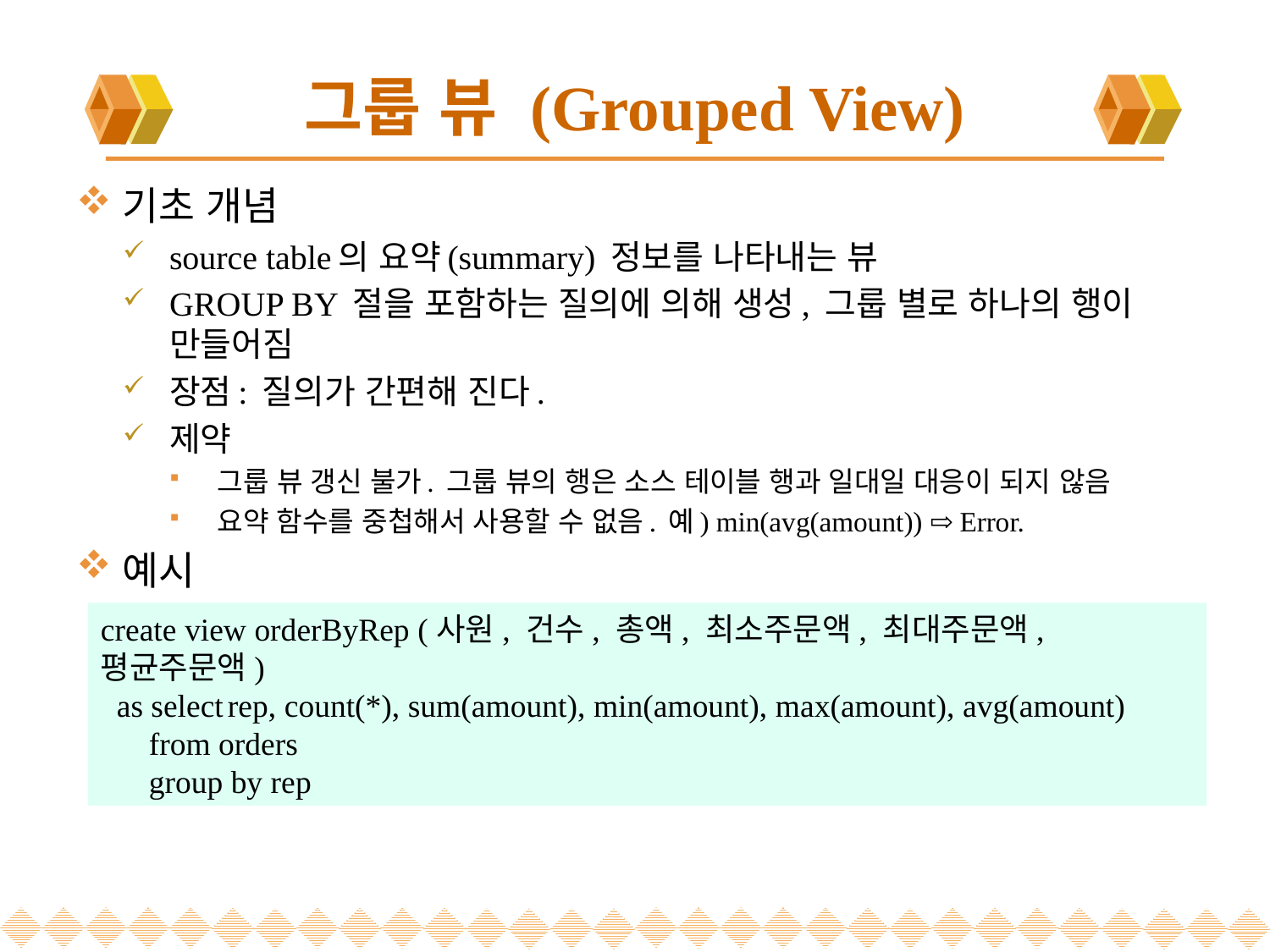

# 그룹 뷰 (Grouped View)
기초 개념
source table의 요약(summary) 정보를 나타내는 뷰
GROUP BY 절을 포함하는 질의에 의해 생성, 그룹 별로 하나의 행이 만들어짐
장점: 질의가 간편해 진다.
제약
그룹 뷰 갱신 불가. 그룹 뷰의 행은 소스 테이블 행과 일대일 대응이 되지 않음
요약 함수를 중첩해서 사용할 수 없음. 예) min(avg(amount)) ⇨ Error.
예시
create view orderByRep (사원, 건수, 총액, 최소주문액, 최대주문액, 평균주문액)
  as select	rep, count(*), sum(amount), min(amount), max(amount), avg(amount)
      from orders
      group by rep